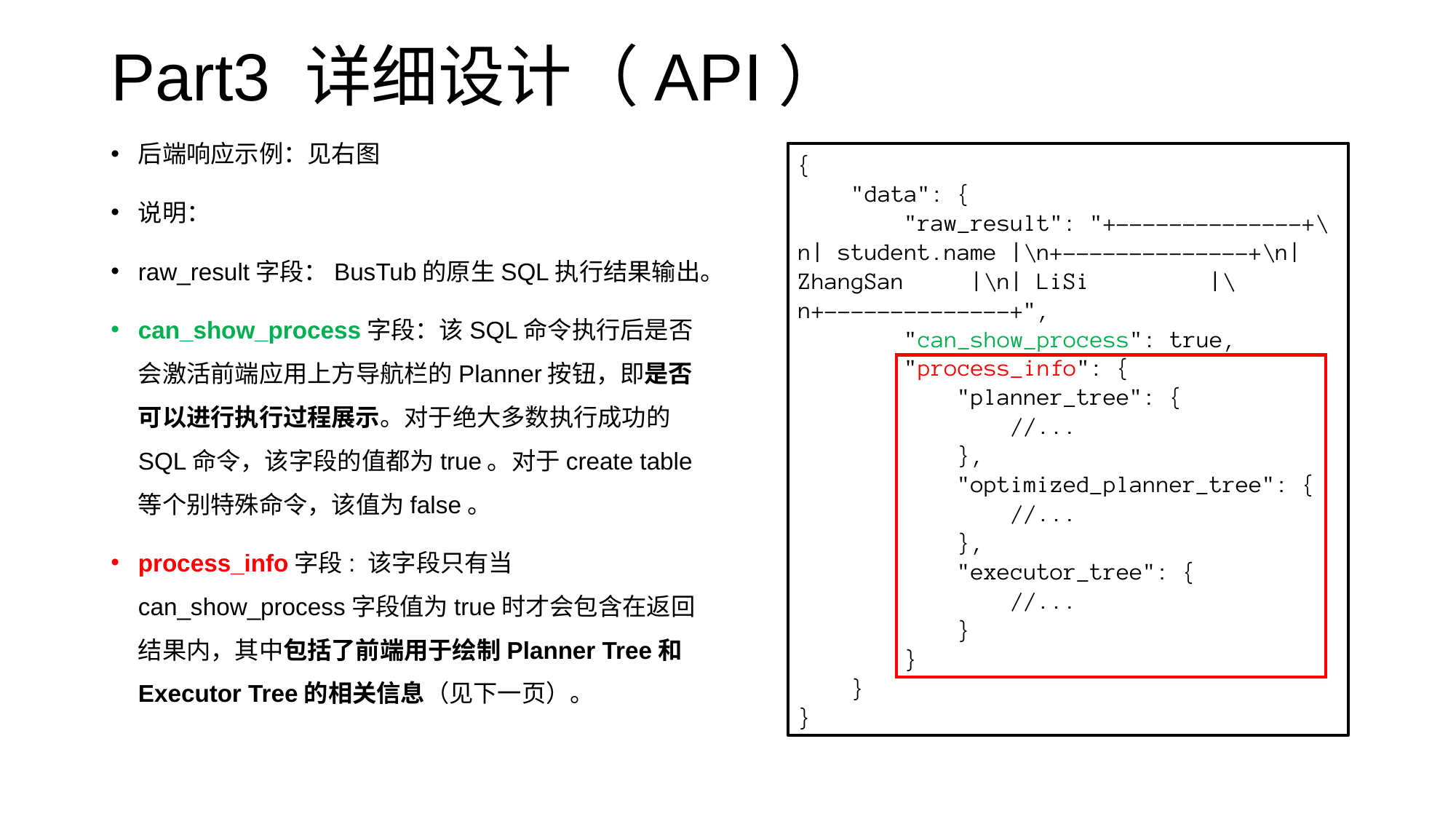

# Part3 详细设计（API）
后端响应示例：见右图
说明：
raw_result字段：BusTub的原生SQL执行结果输出。
can_show_process字段：该SQL命令执行后是否会激活前端应用上方导航栏的Planner按钮，即是否可以进行执行过程展示。对于绝大多数执行成功的SQL命令，该字段的值都为true。对于create table等个别特殊命令，该值为false。
process_info字段: 该字段只有当can_show_process字段值为true时才会包含在返回结果内，其中包括了前端用于绘制Planner Tree和Executor Tree的相关信息（见下一页）。

{
    "data": {
        "raw_result": "+--------------+\n| student.name |\n+--------------+\n| ZhangSan     |\n| LiSi         |\n+--------------+",
        "can_show_process": true,
        "process_info": {
            "planner_tree": {
                //...
            },
            "optimized_planner_tree": {
                //...
            },
            "executor_tree": {
                //...
            }
        }
    }
}